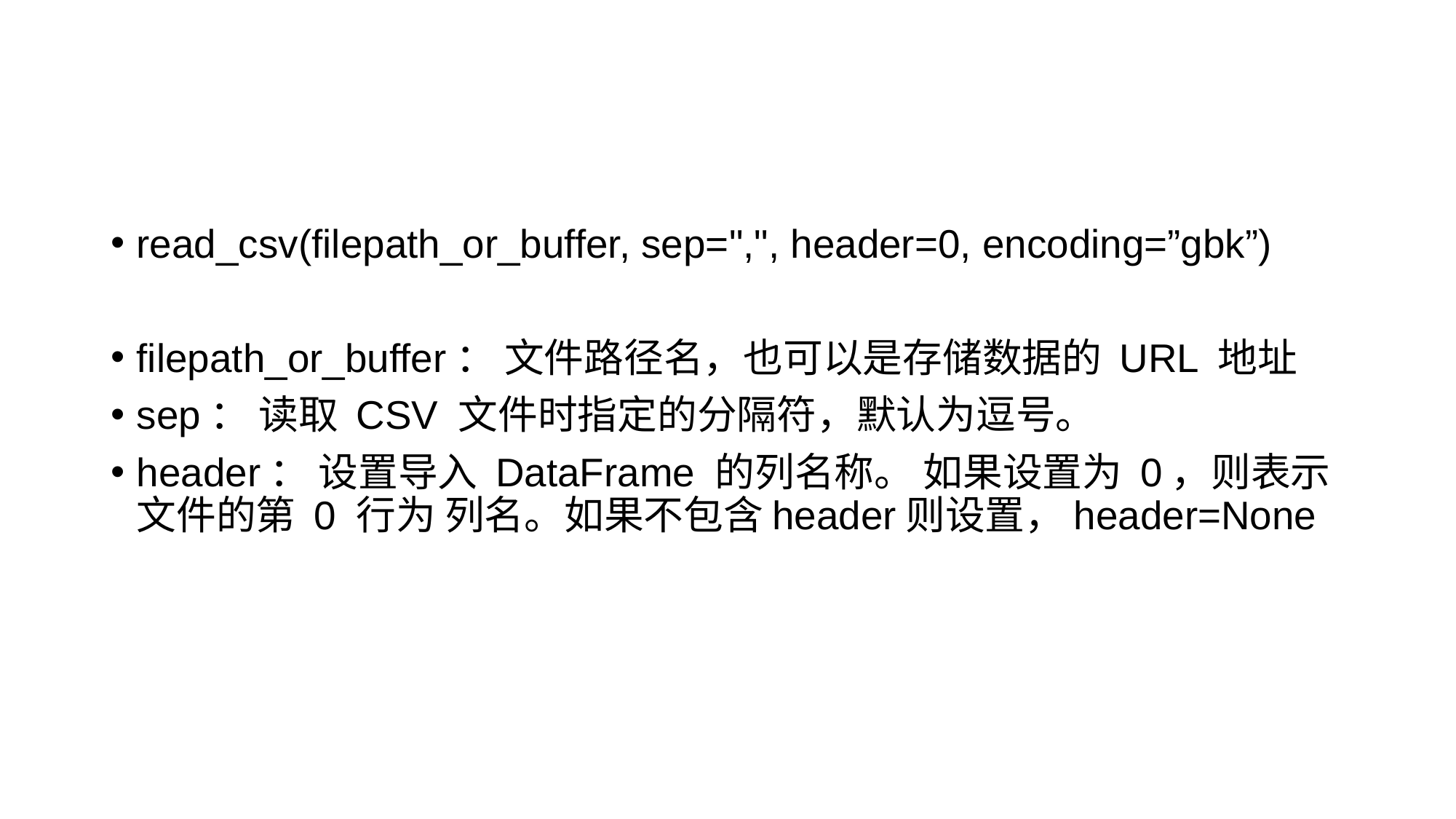

#
read_csv(filepath_or_buffer, sep=",", header=0, encoding=”gbk”)

filepath_or_buffer： 文件路径名，也可以是存储数据的 URL 地址
sep： 读取 CSV 文件时指定的分隔符，默认为逗号。
header： 设置导入 DataFrame 的列名称。 如果设置为 0，则表示文件的第 0 行为 列名。如果不包含header则设置，header=None